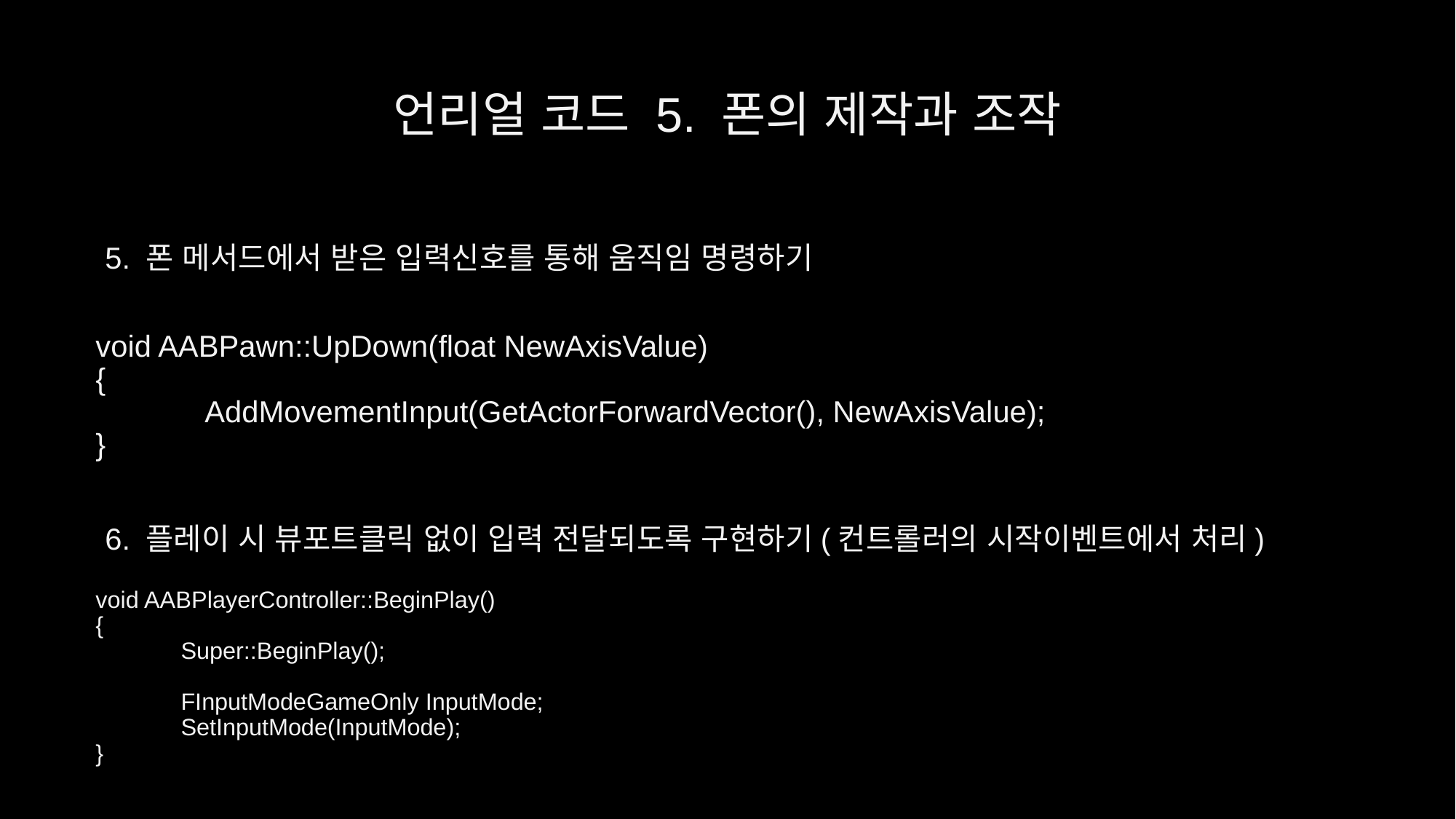

# 언리얼 코드 5. 폰의 제작과 조작
5. 폰 메서드에서 받은 입력신호를 통해 움직임 명령하기
void AABPawn::UpDown(float NewAxisValue)
{
	AddMovementInput(GetActorForwardVector(), NewAxisValue);
}
6. 플레이 시 뷰포트클릭 없이 입력 전달되도록 구현하기(컨트롤러의 시작이벤트에서 처리)
void AABPlayerController::BeginPlay()
{
	Super::BeginPlay();

	FInputModeGameOnly InputMode;
	SetInputMode(InputMode);
}